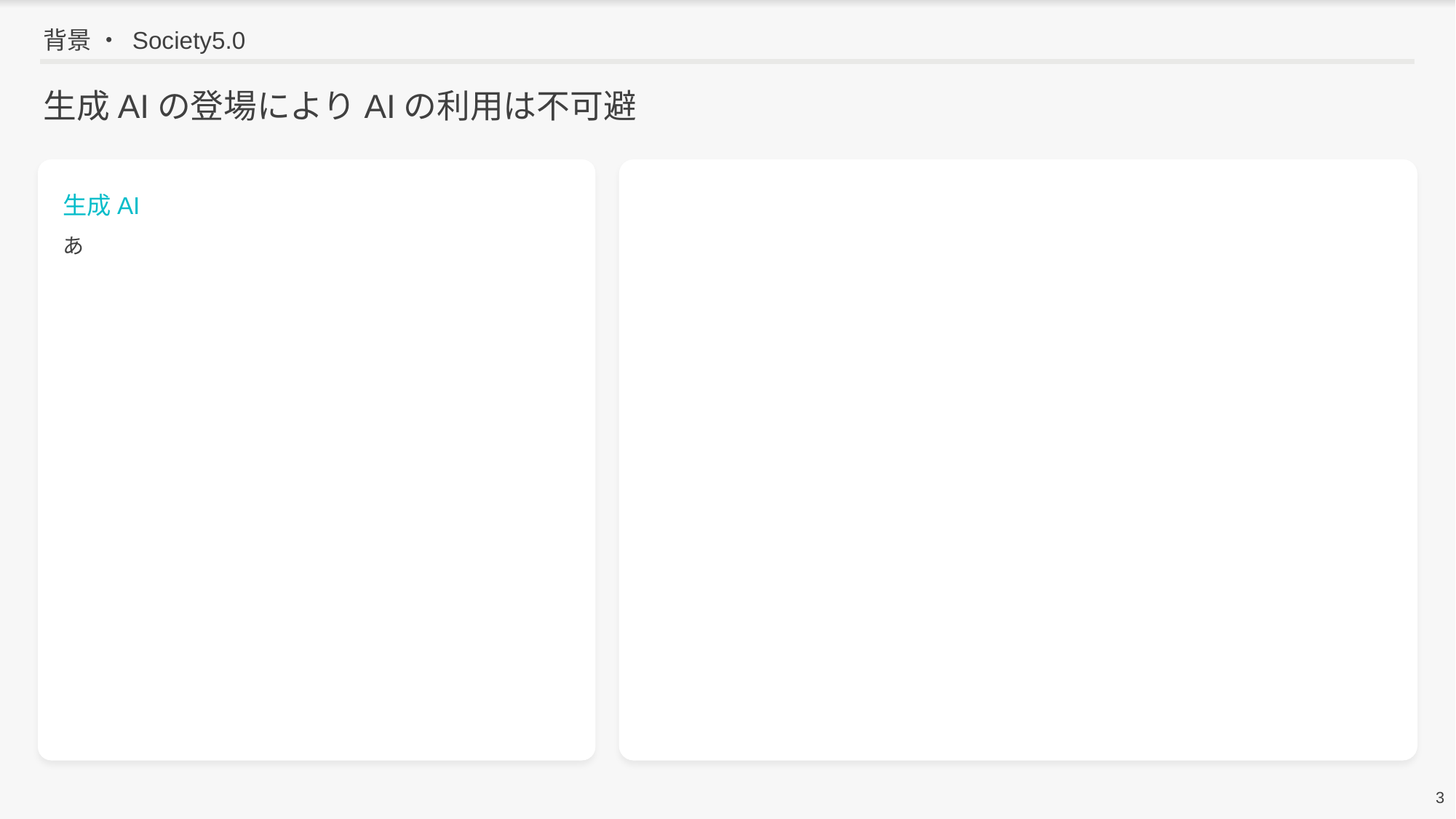

背景 ・ Society5.0
# 生成AIの登場によりAIの利用は不可避
生成AI
あ

3